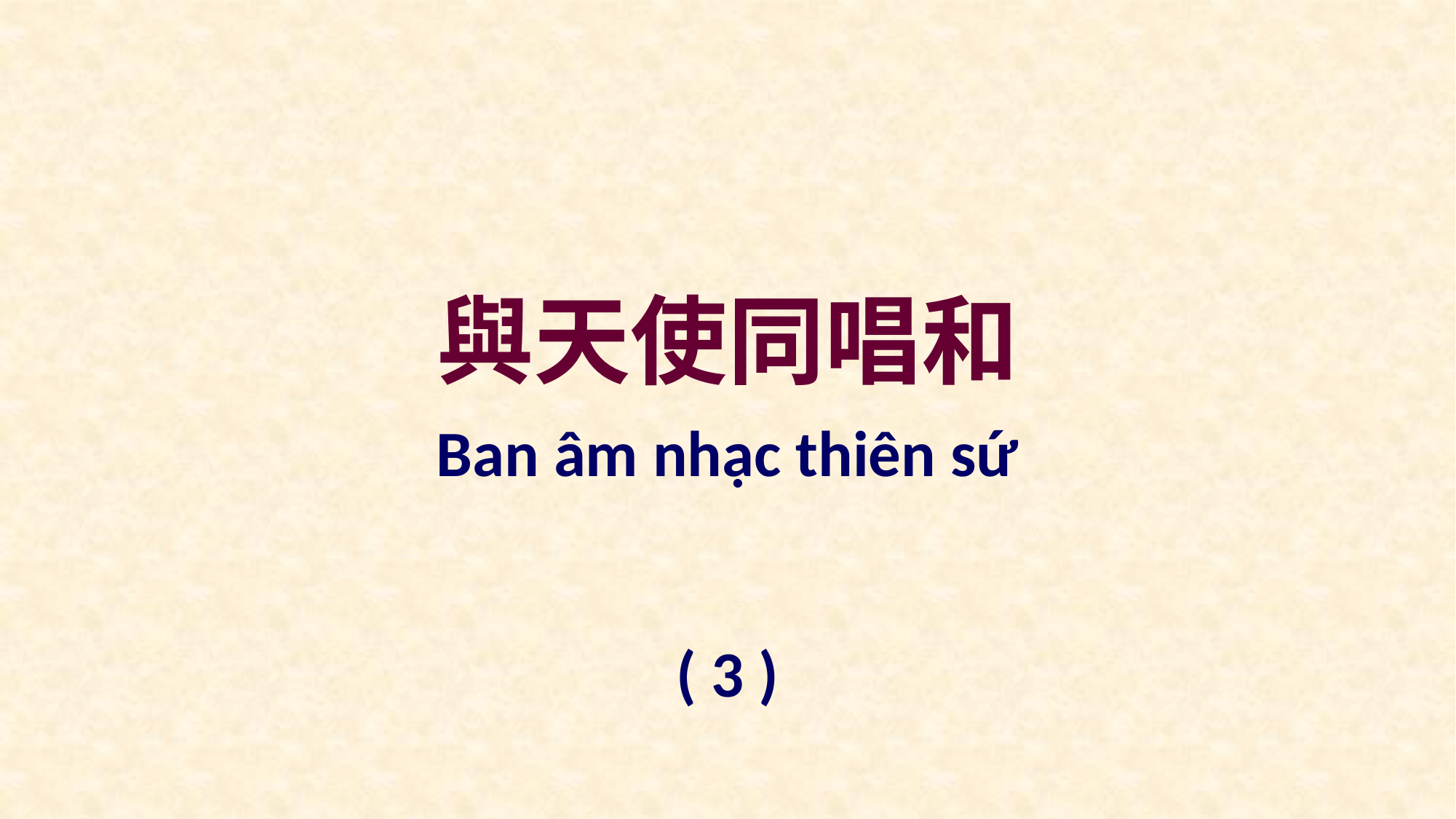

與天使同唱和
Ban âm nhạc thiên sứ
( 3 )